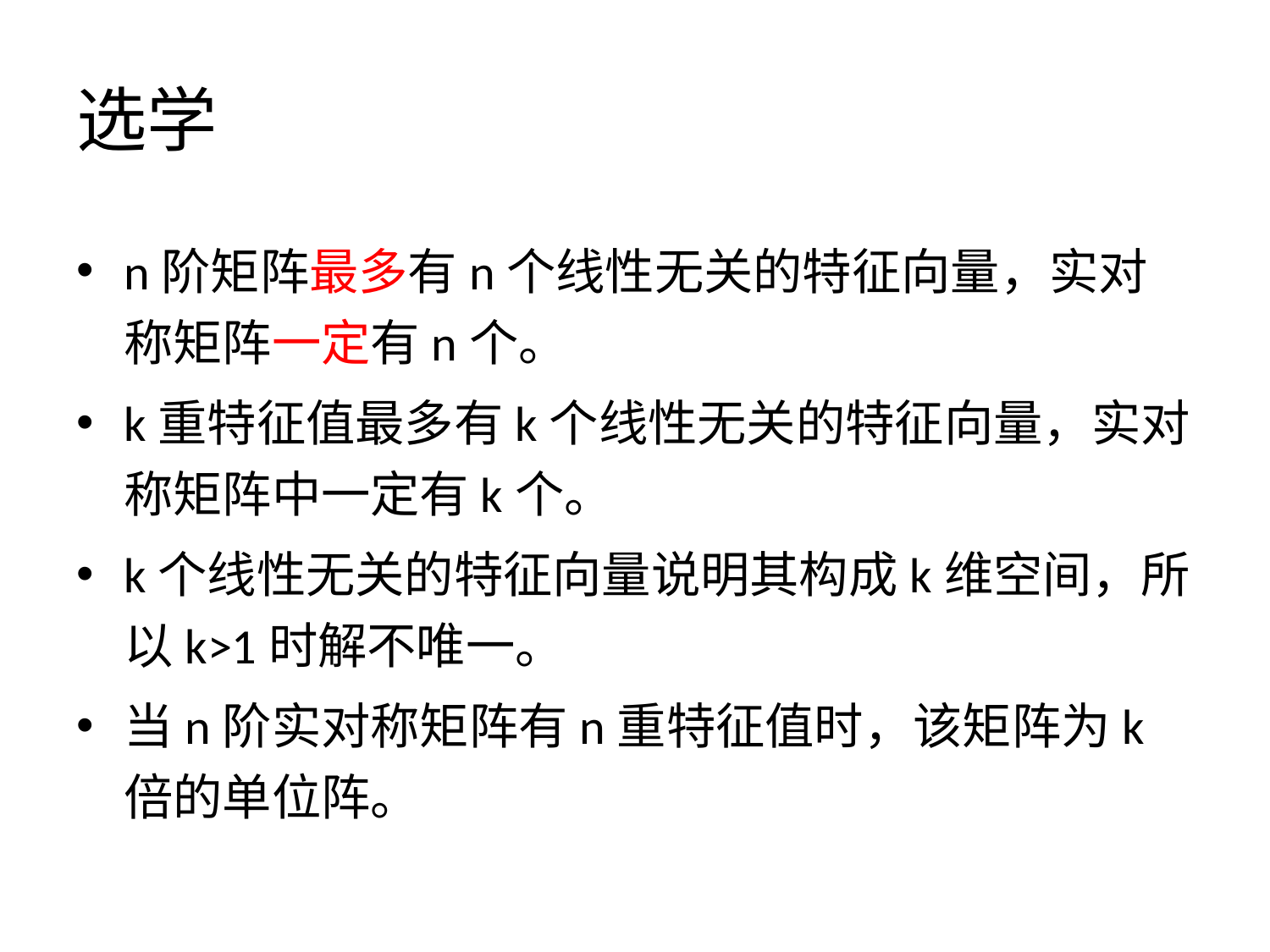

# 选学
n阶矩阵最多有n个线性无关的特征向量，实对称矩阵一定有n个。
k重特征值最多有k个线性无关的特征向量，实对称矩阵中一定有k个。
k个线性无关的特征向量说明其构成k维空间，所以k>1时解不唯一。
当n阶实对称矩阵有n重特征值时，该矩阵为k倍的单位阵。